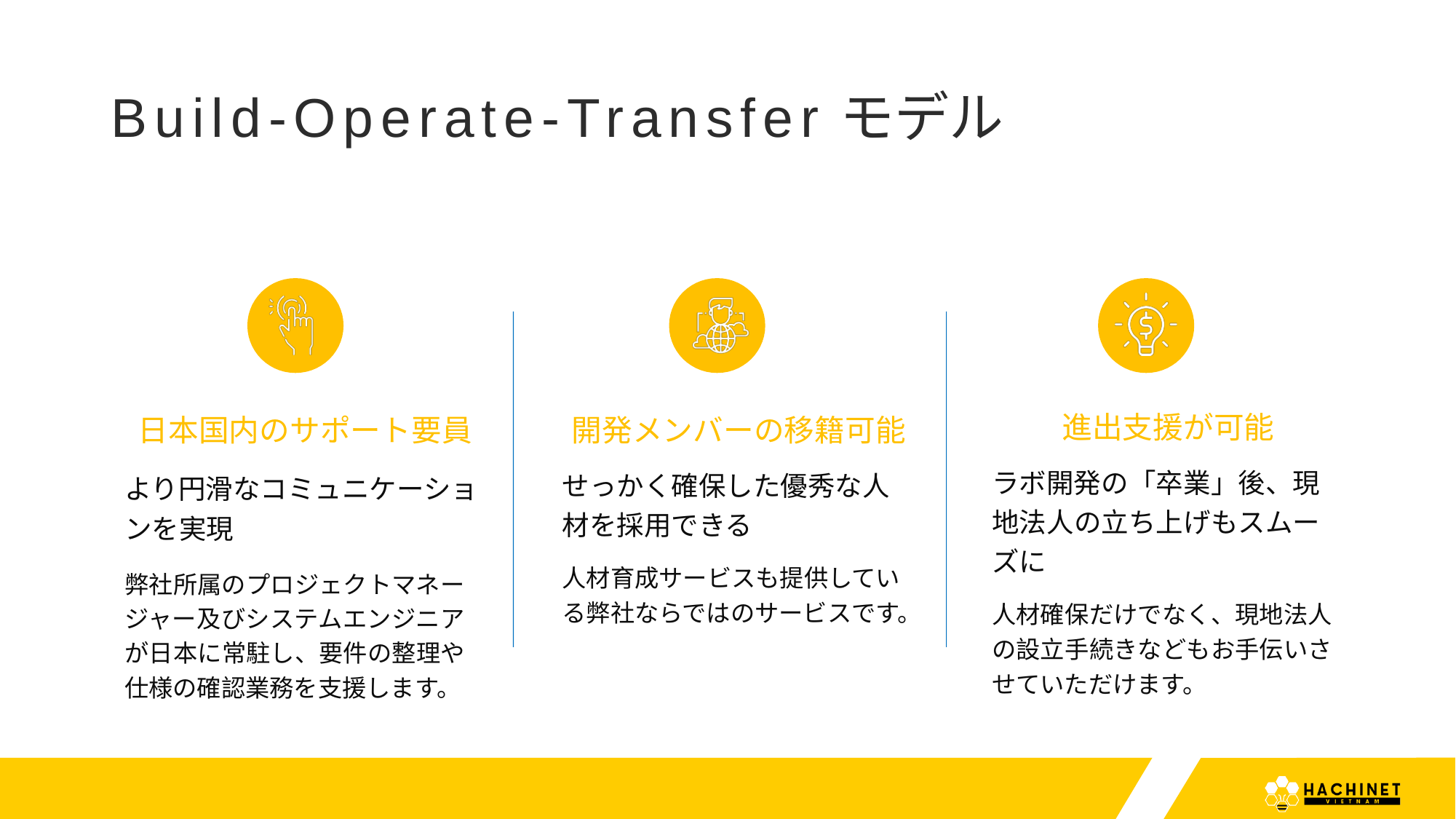

# Build-Operate-Transferモデル

進出支援が可能
ラボ開発の「卒業」後、現 地法人の立ち上げもスムー ズに
人材確保だけでなく、現地法人 の設立手続きなどもお手伝いさ せていただけます。
日本国内のサポート要員
より円滑なコミュニケーショ ンを実現
弊社所属のプロジェクトマネー ジャー及びシステムエンジニア が日本に常駐し、要件の整理や 仕様の確認業務を支援します。
開発メンバーの移籍可能
せっかく確保した優秀な人 材を採用できる
人材育成サービスも提供してい る弊社ならではのサービスです。